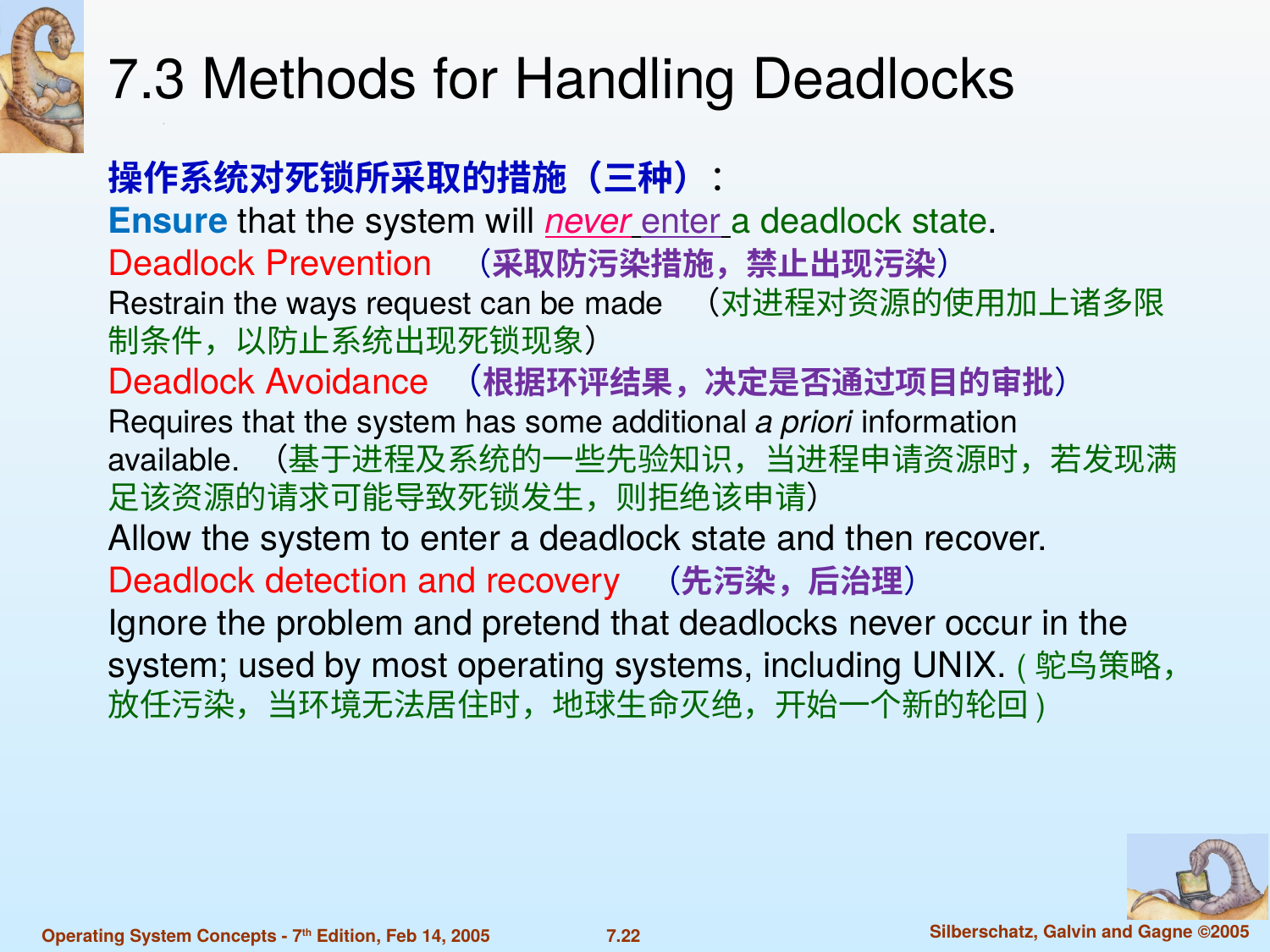

7.3 Methods for Handling Deadlocks
操作系统对死锁所采取的措施（三种）：
Ensure that the system will never enter a deadlock state.
Deadlock Prevention  （采取防污染措施，禁止出现污染）
Restrain the ways request can be made  （对进程对资源的使用加上诸多限制条件，以防止系统出现死锁现象）
Deadlock Avoidance （根据环评结果，决定是否通过项目的审批）
Requires that the system has some additional a priori information
available. （基于进程及系统的一些先验知识，当进程申请资源时，若发现满足该资源的请求可能导致死锁发生，则拒绝该申请）
Allow the system to enter a deadlock state and then recover.
Deadlock detection and recovery  （先污染，后治理）
Ignore the problem and pretend that deadlocks never occur in the system; used by most operating systems, including UNIX. (鸵鸟策略，放任污染，当环境无法居住时，地球生命灭绝，开始一个新的轮回)